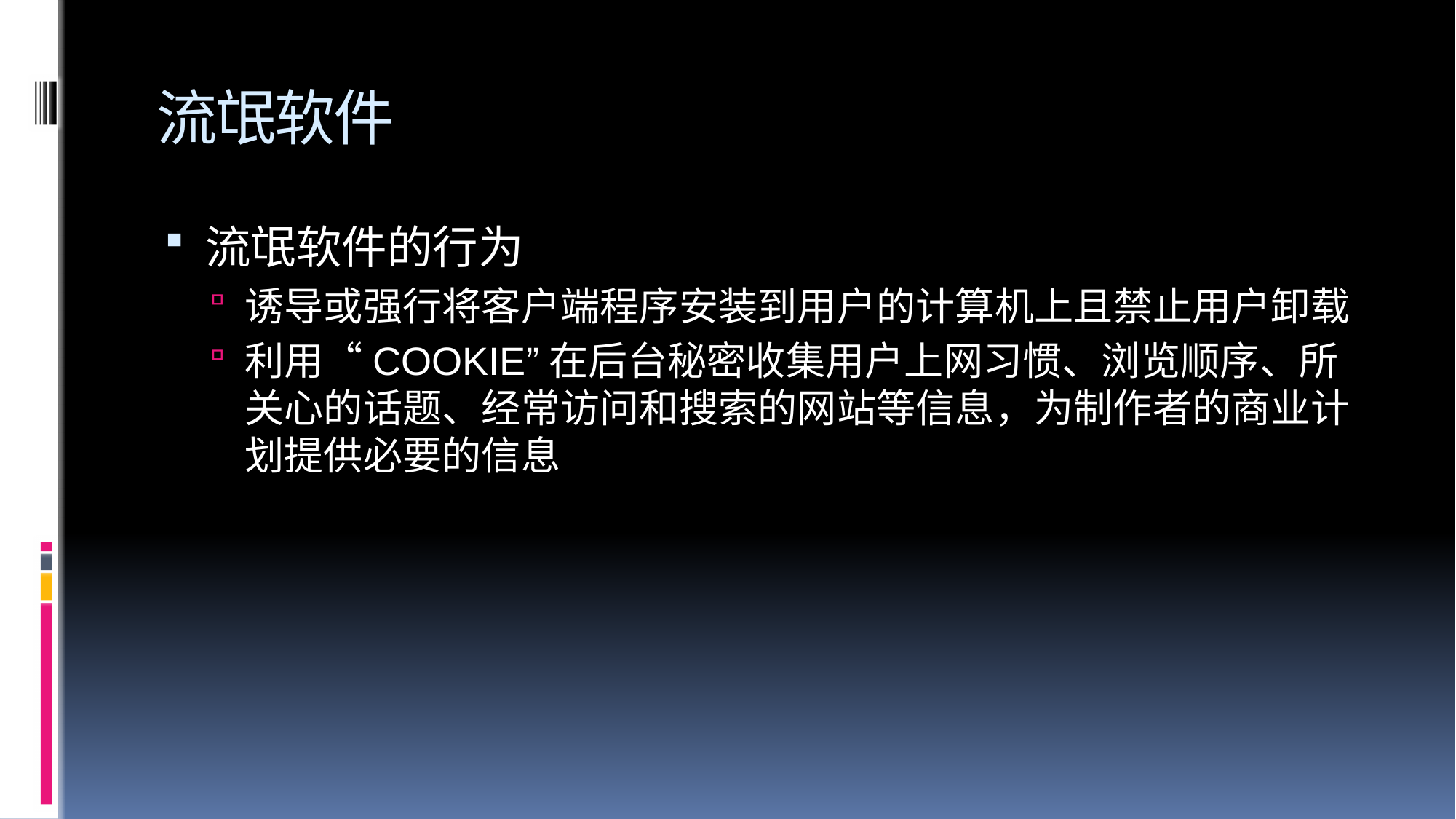

# 流氓软件
流氓软件的行为
诱导或强行将客户端程序安装到用户的计算机上且禁止用户卸载
利用“COOKIE”在后台秘密收集用户上网习惯、浏览顺序、所关心的话题、经常访问和搜索的网站等信息，为制作者的商业计划提供必要的信息